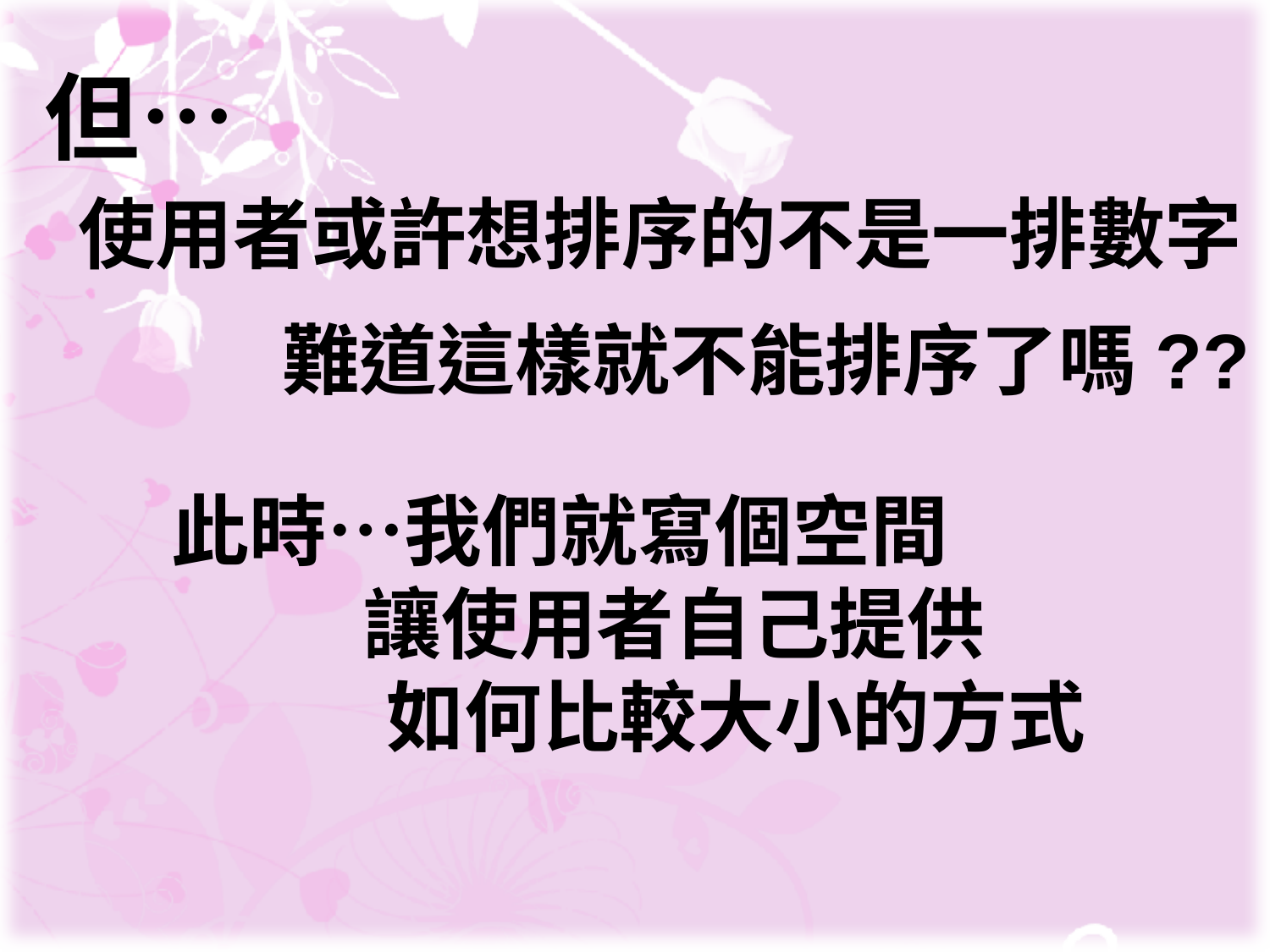

但…
使用者或許想排序的不是一排數字
難道這樣就不能排序了嗎??
此時…我們就寫個空間
            讓使用者自己提供
                   如何比較大小的方式